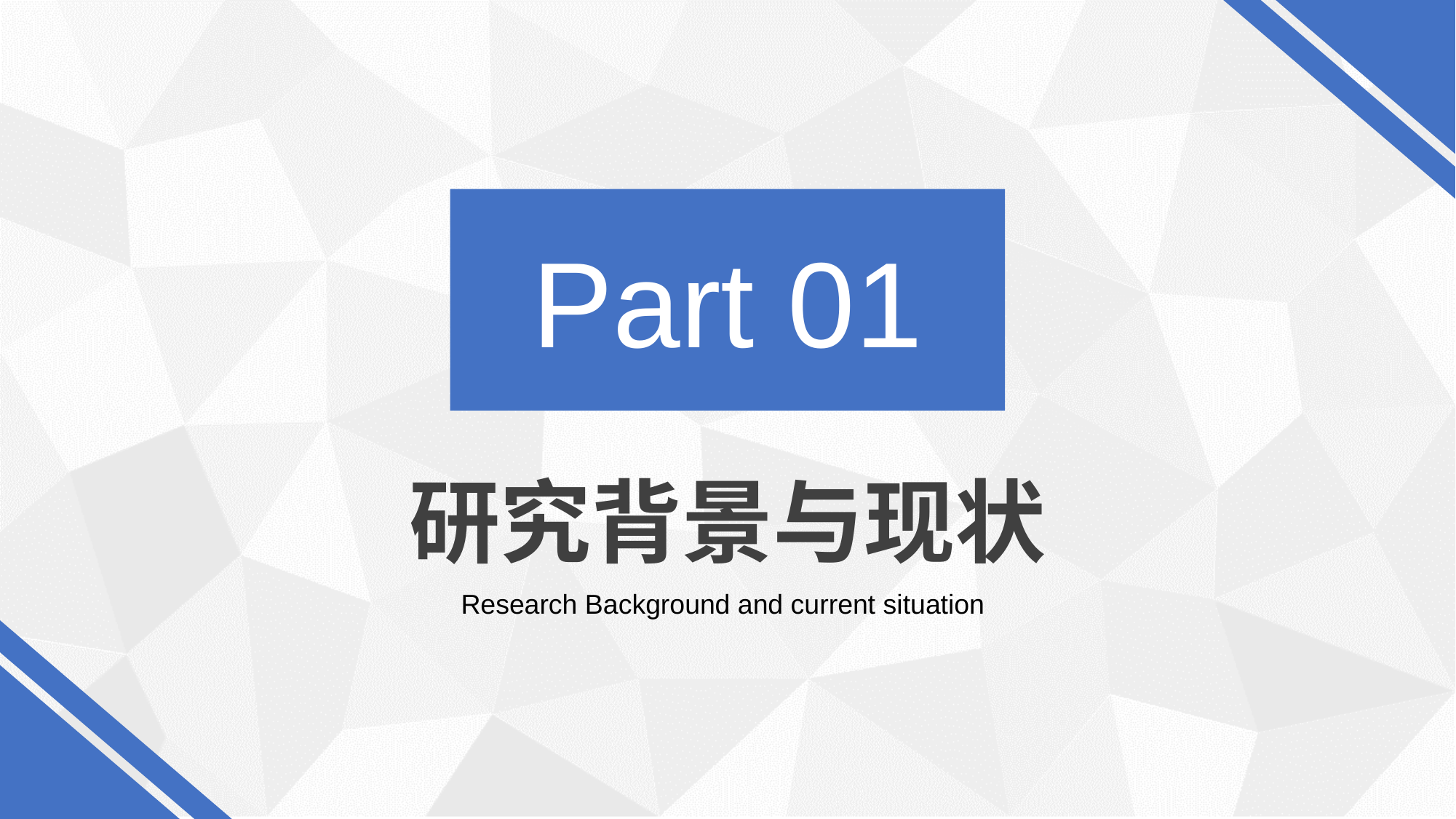

Part 01
研究背景与现状
Research Background and current situation